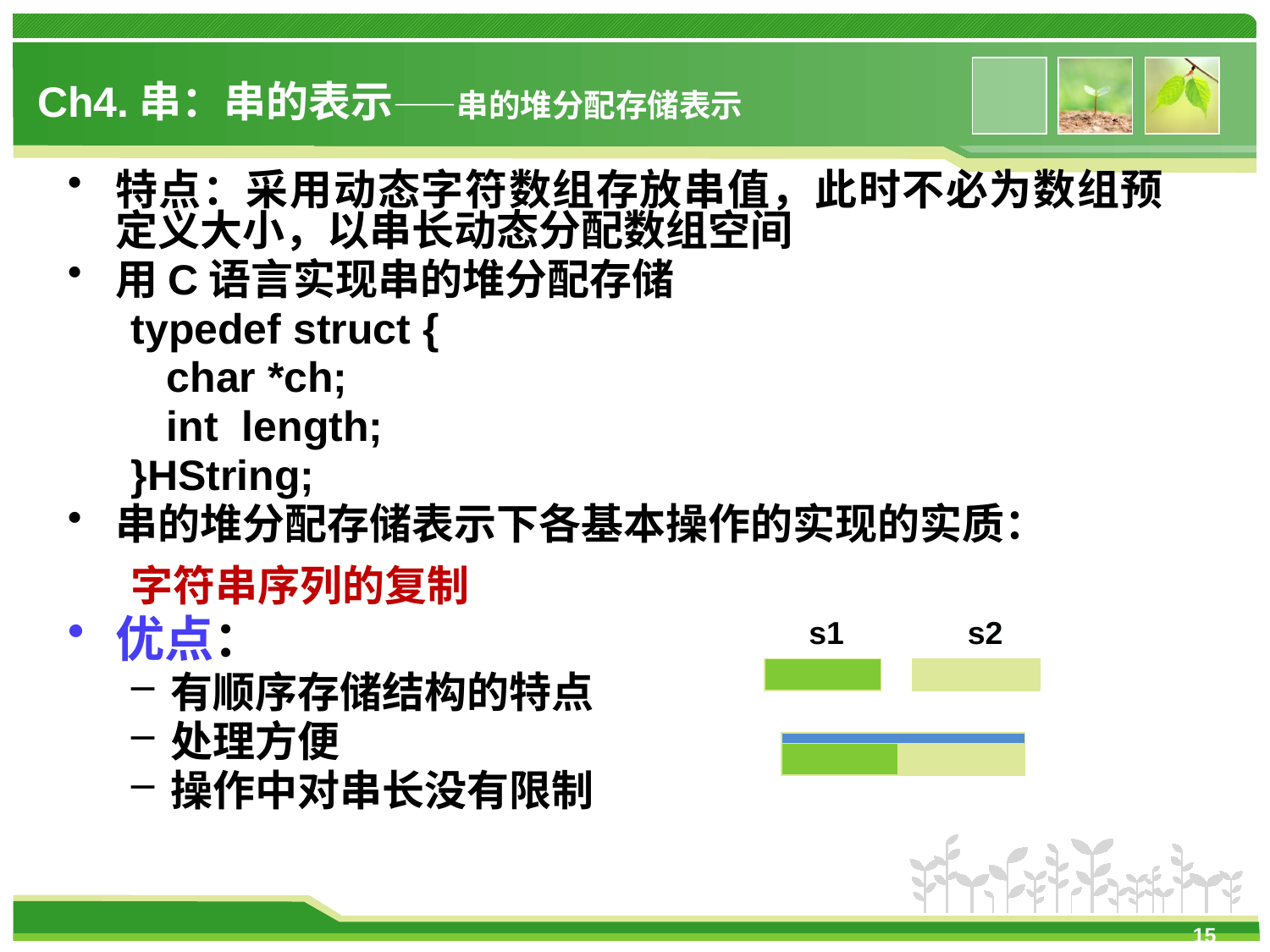

# Ch4.串：串的表示——串的堆分配存储表示
特点：采用动态字符数组存放串值，此时不必为数组预定义大小，以串长动态分配数组空间
用C语言实现串的堆分配存储
typedef struct {
   char *ch;
   int  length;
}HString;
串的堆分配存储表示下各基本操作的实现的实质：
字符串序列的复制
优点：
有顺序存储结构的特点
处理方便
操作中对串长没有限制
s1
s2

15